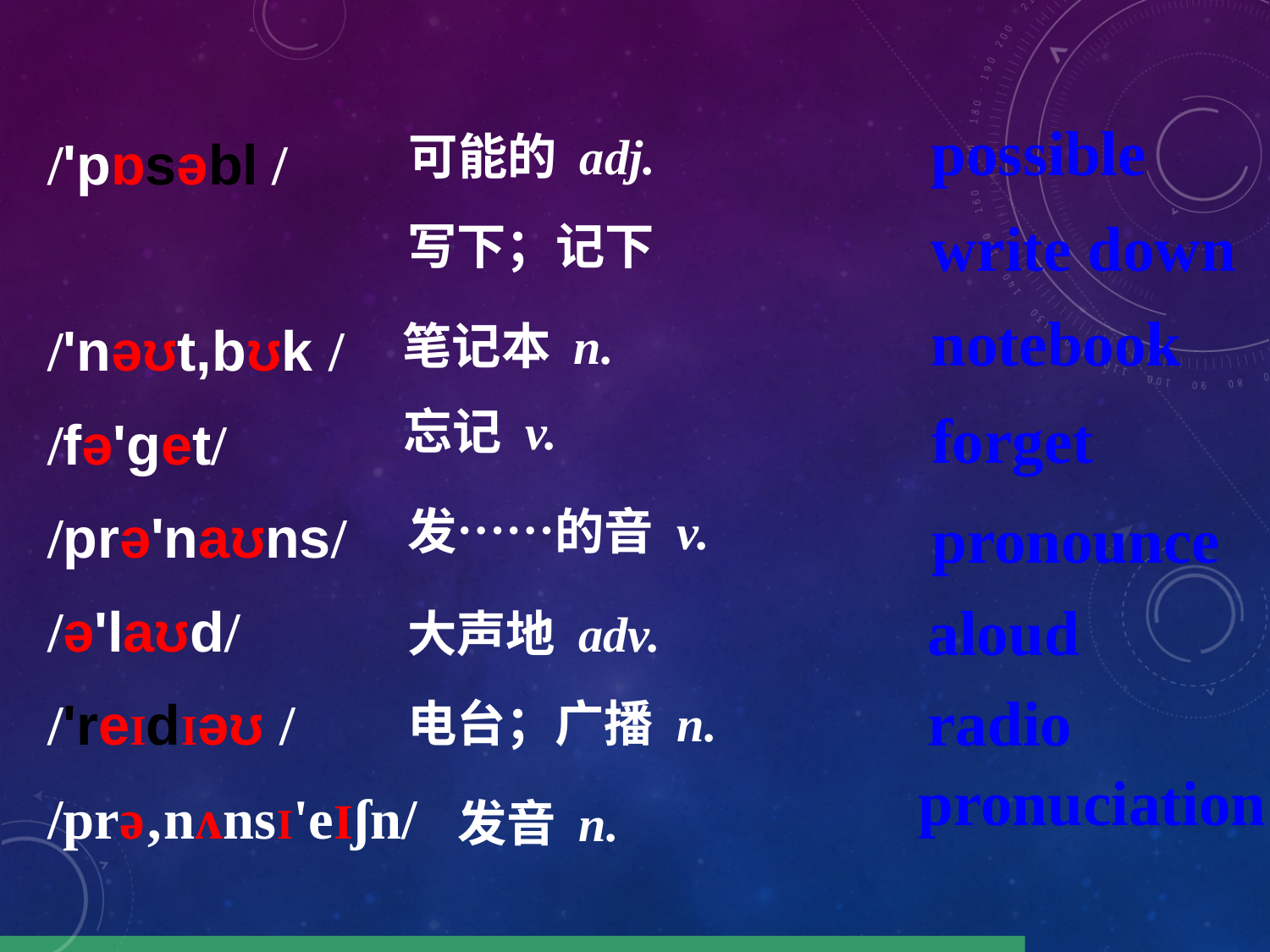

/'pɒsəbl /

/'nəʊt,bʊk /
/fə'get/
/prə'naʊns/
/ə'laʊd/
/'reIdIəʊ /
/prə‚nʌnsI'eIʃn/
possible
可能的 adj.
write down
写下；记下
notebook
笔记本 n.
忘记 v.
forget
发……的音 v.
pronounce
aloud
大声地 adv.
radio
电台；广播 n.
pronuciation
发音 n.